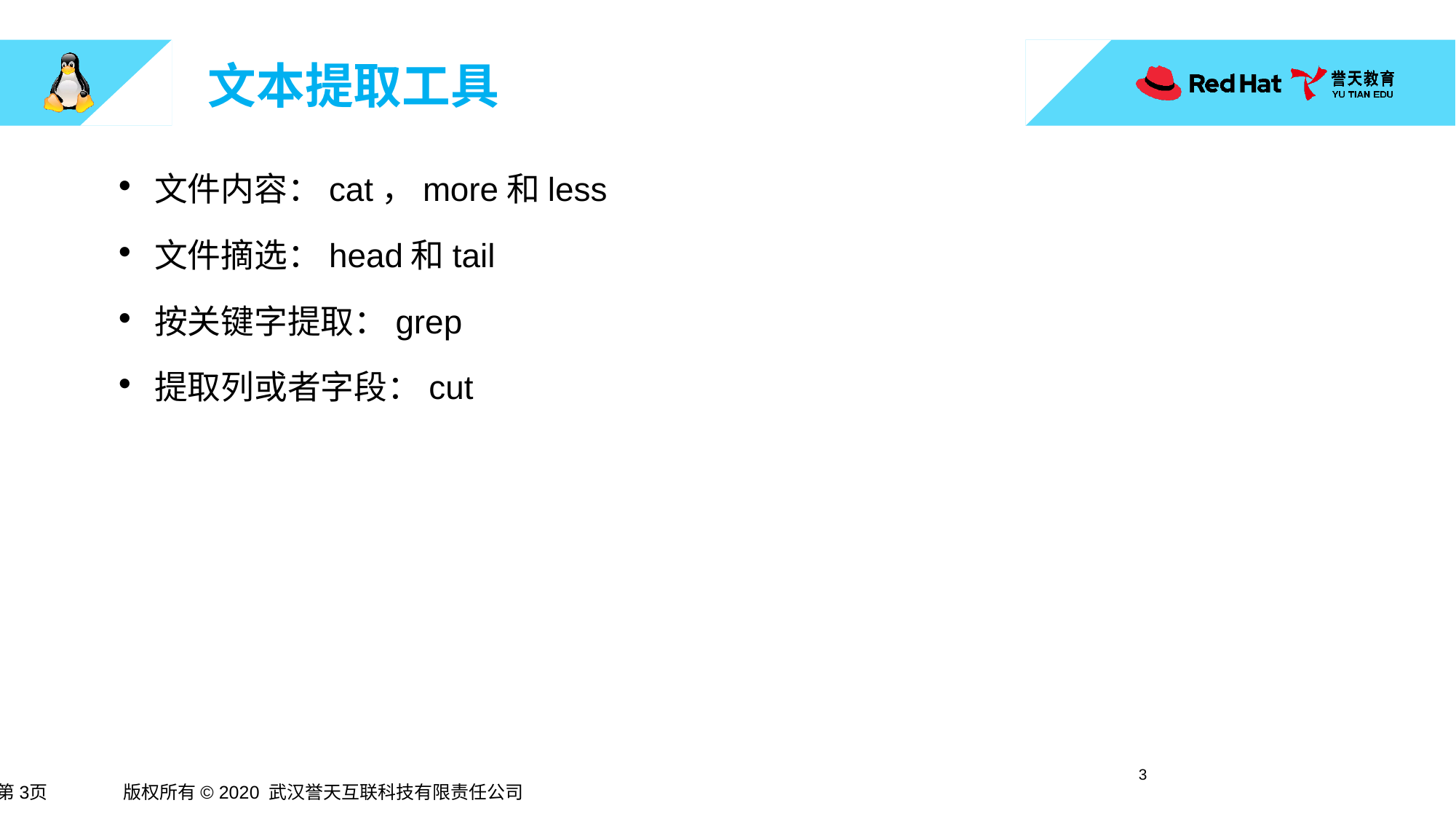

# 文本提取工具
文件内容：cat，more和less
文件摘选：head和tail
按关键字提取：grep
提取列或者字段：cut

3